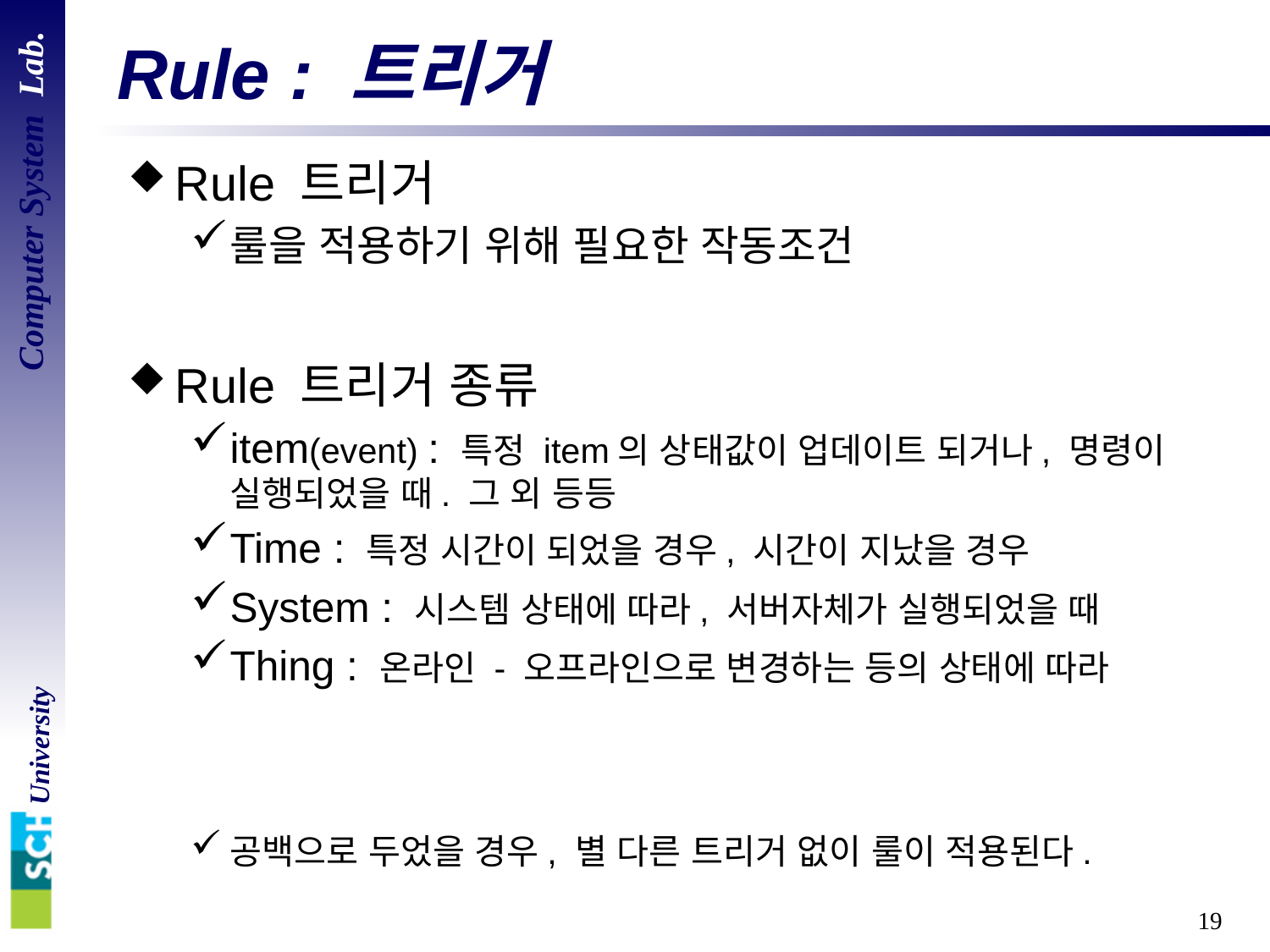

# Rule : 트리거

Rule 트리거
룰을 적용하기 위해 필요한 작동조건

Rule 트리거 종류
item(event) : 특정 item의 상태값이 업데이트 되거나, 명령이 실행되었을 때. 그 외 등등
Time : 특정 시간이 되었을 경우, 시간이 지났을 경우
System : 시스템 상태에 따라, 서버자체가 실행되었을 때
Thing : 온라인 - 오프라인으로 변경하는 등의 상태에 따라

공백으로 두었을 경우, 별 다른 트리거 없이 룰이 적용된다.